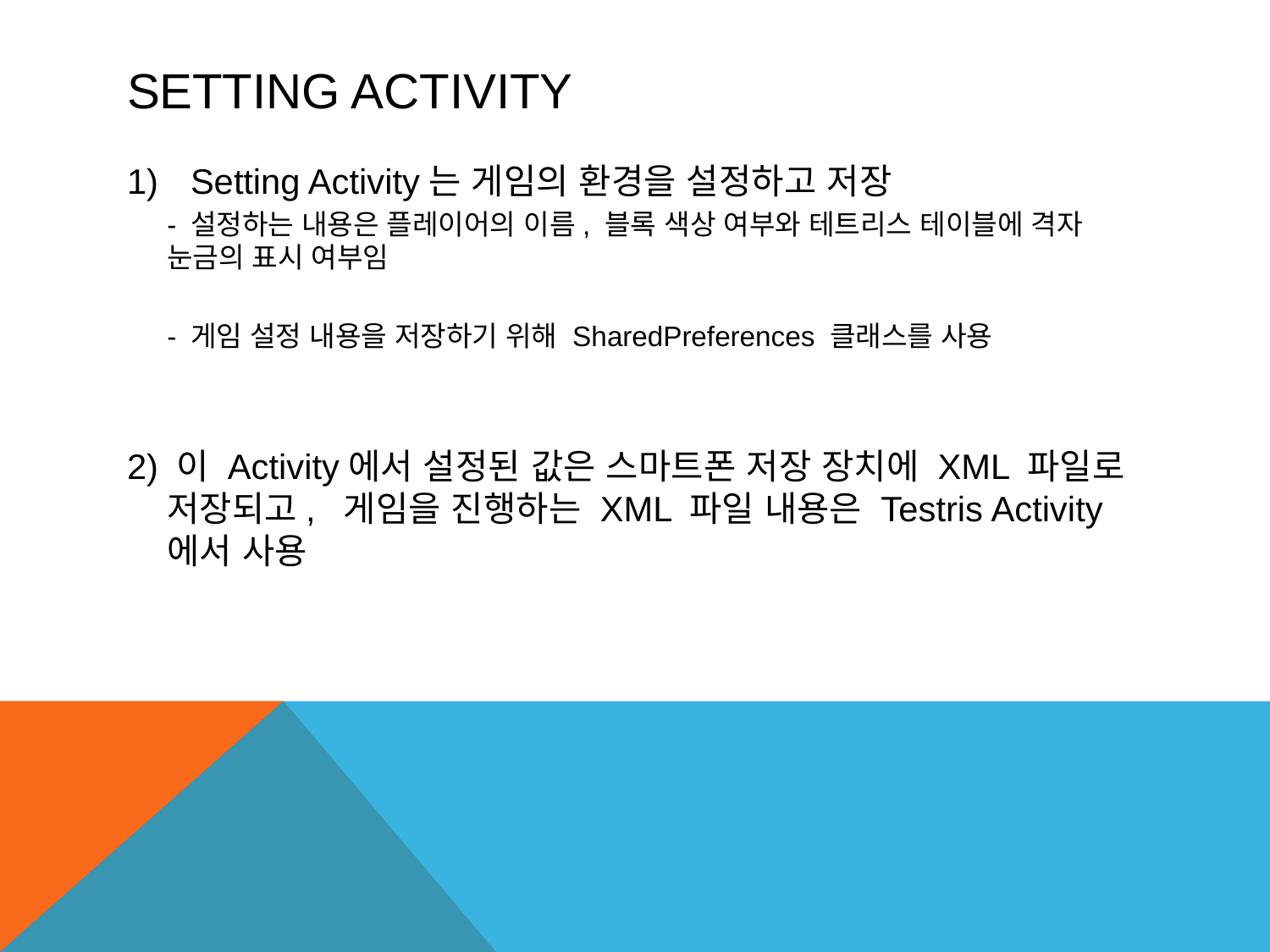

# Setting activity
Setting Activity는 게임의 환경을 설정하고 저장
	- 설정하는 내용은 플레이어의 이름, 블록 색상 여부와 테트리스 테이블에 격자 눈금의 표시 여부임

	- 게임 설정 내용을 저장하기 위해 SharedPreferences 클래스를 사용

2) 이 Activity에서 설정된 값은 스마트폰 저장 장치에 XML 파일로 저장되고,  게임을 진행하는 XML 파일 내용은 Testris Activity에서 사용